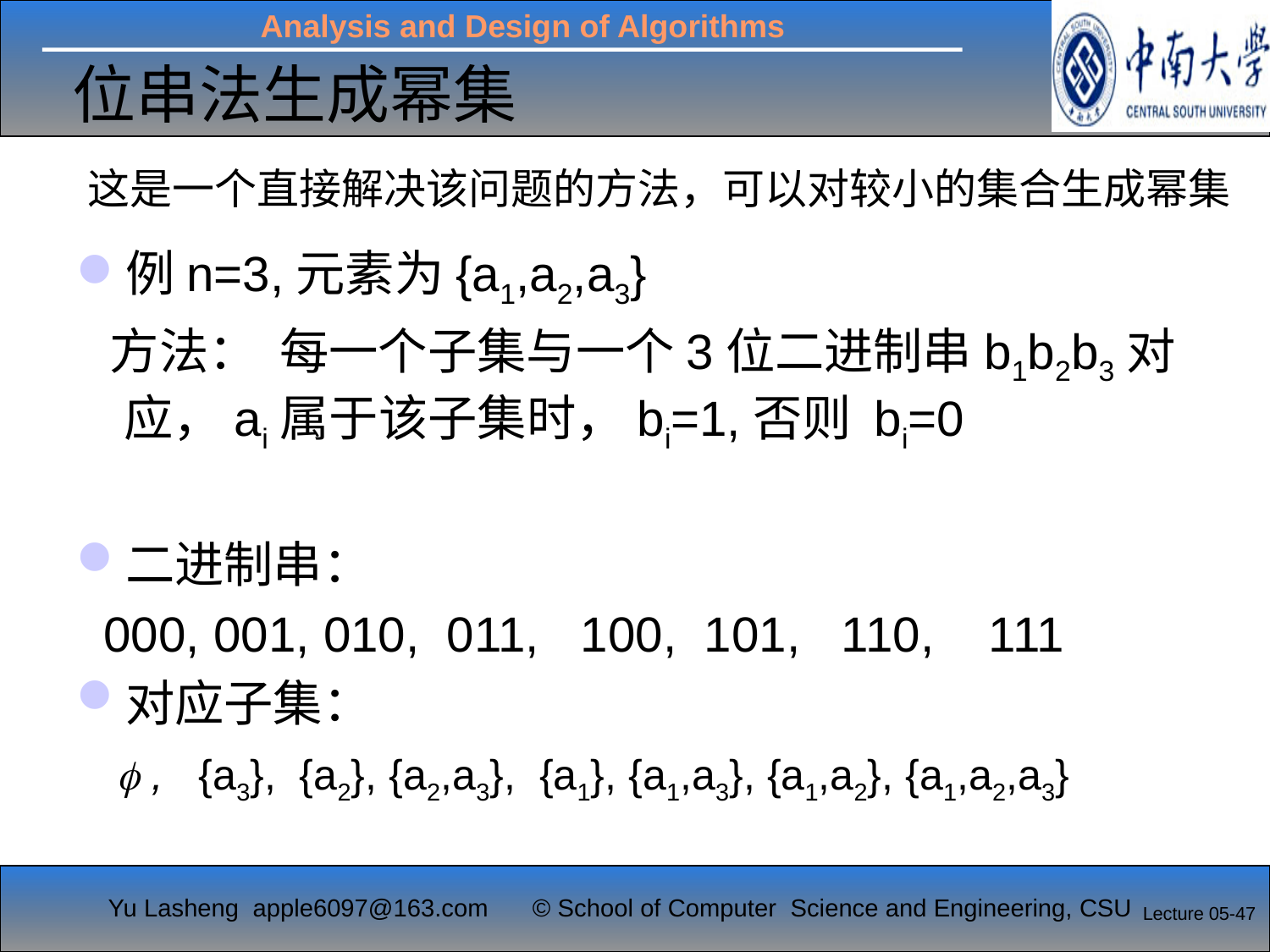

# 位串法生成幂集
这是一个直接解决该问题的方法，可以对较小的集合生成幂集
例n=3,元素为{a1,a2,a3}
  方法：  每一个子集与一个3位二进制串b1b2b3对应，ai属于该子集时，bi=1,否则 bi=0

二进制串：
  000, 001, 010,  011,   100,  101,   110,    111
对应子集：
   φ ,   {a3},  {a2}, {a2,a3},  {a1}, {a1,a3}, {a1,a2}, {a1,a2,a3}
Lecture 05-47